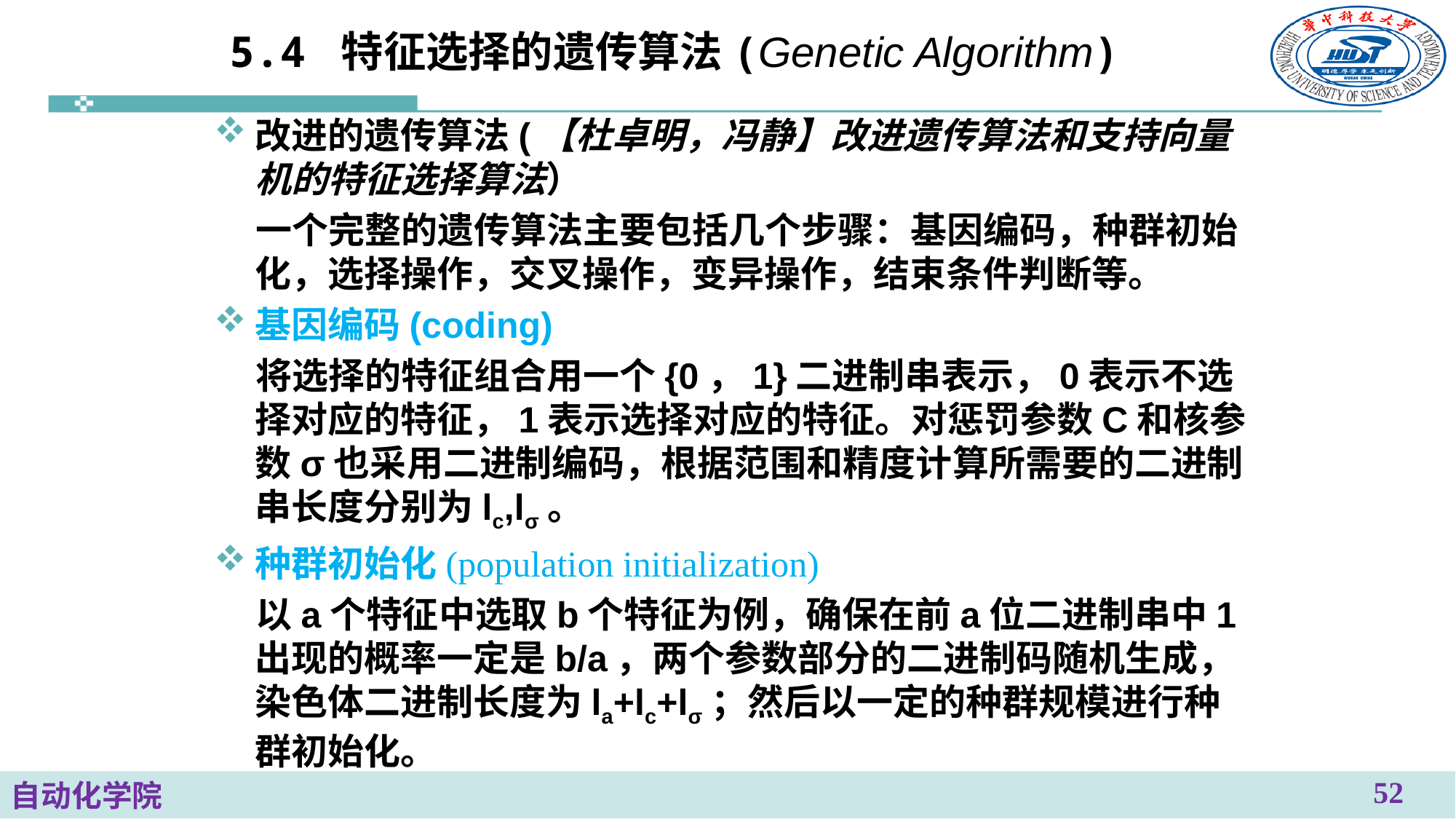

# 5.4 特征选择的遗传算法(Genetic Algorithm)
改进的遗传算法(【杜卓明，冯静】改进遗传算法和支持向量机的特征选择算法）
    一个完整的遗传算法主要包括几个步骤：基因编码，种群初始化，选择操作，交叉操作，变异操作，结束条件判断等。
基因编码(coding)
    将选择的特征组合用一个{0，1}二进制串表示，0表示不选择对应的特征，1表示选择对应的特征。对惩罚参数C和核参数σ也采用二进制编码，根据范围和精度计算所需要的二进制串长度分别为lc,lσ。
种群初始化(population initialization)
    以a个特征中选取b个特征为例，确保在前a位二进制串中1出现的概率一定是b/a，两个参数部分的二进制码随机生成，染色体二进制长度为la+lc+lσ；然后以一定的种群规模进行种群初始化。

52